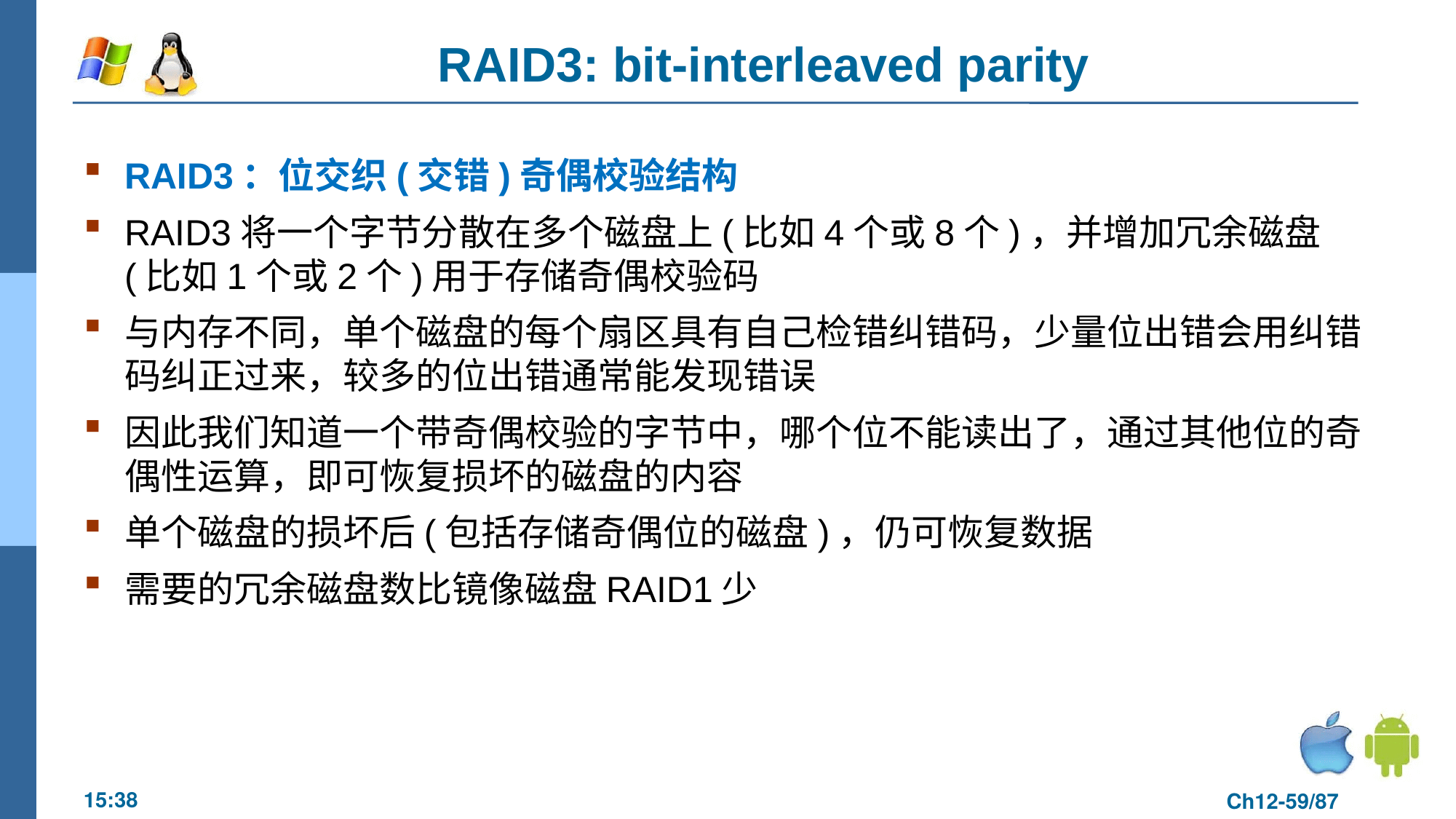

# RAID3: bit-interleaved parity
RAID3：位交织(交错)奇偶校验结构
RAID3将一个字节分散在多个磁盘上(比如4个或8个)，并增加冗余磁盘(比如1个或2个)用于存储奇偶校验码
与内存不同，单个磁盘的每个扇区具有自己检错纠错码，少量位出错会用纠错码纠正过来，较多的位出错通常能发现错误
因此我们知道一个带奇偶校验的字节中，哪个位不能读出了，通过其他位的奇偶性运算，即可恢复损坏的磁盘的内容
单个磁盘的损坏后(包括存储奇偶位的磁盘)，仍可恢复数据
需要的冗余磁盘数比镜像磁盘RAID1少